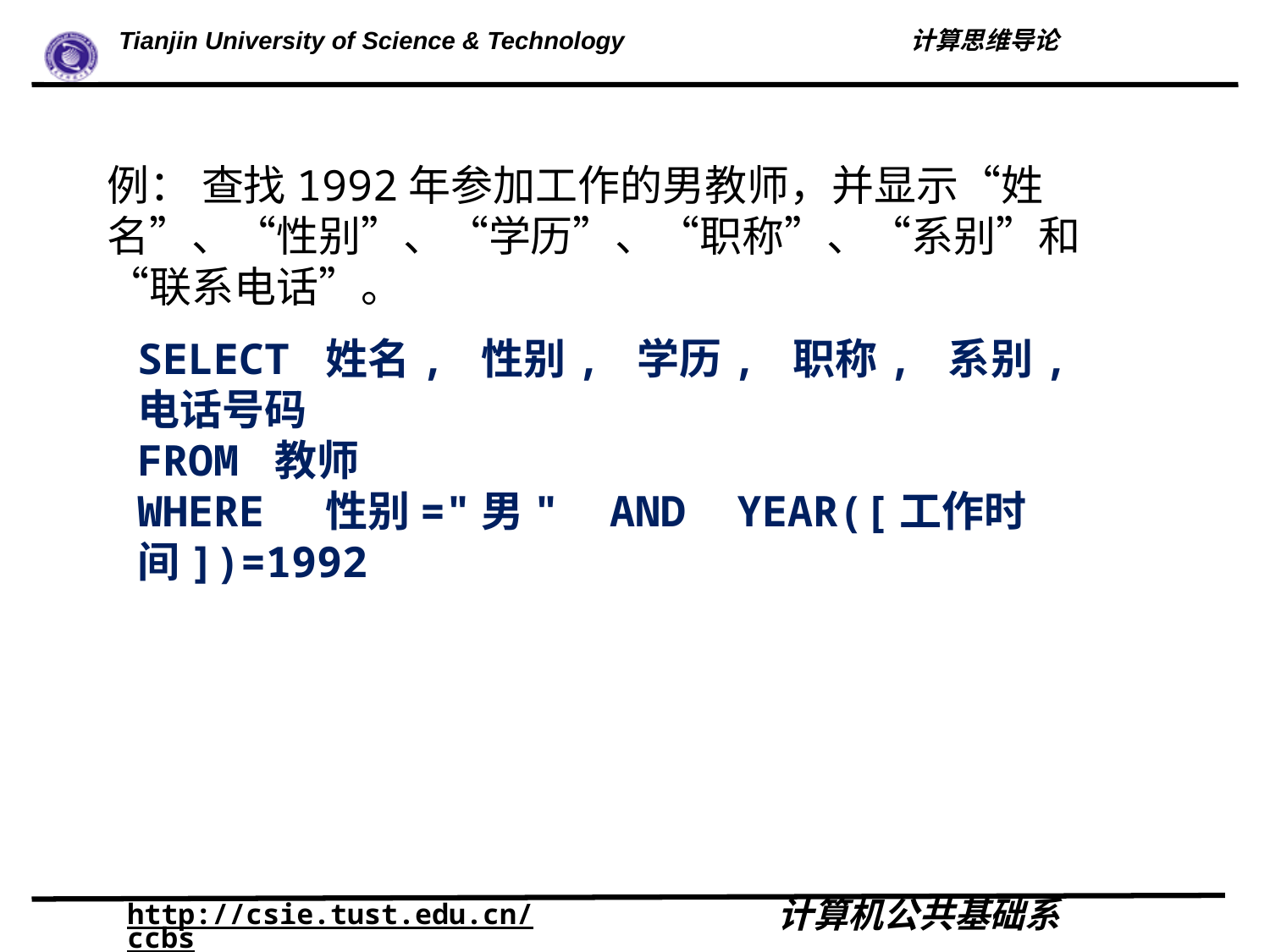

例： 查找1992年参加工作的男教师，并显示“姓名”、“性别”、“学历”、“职称”、“系别”和“联系电话”。
SELECT 姓名, 性别, 学历, 职称, 系别, 电话号码
FROM 教师
WHERE  性别="男"  AND  YEAR([工作时间])=1992